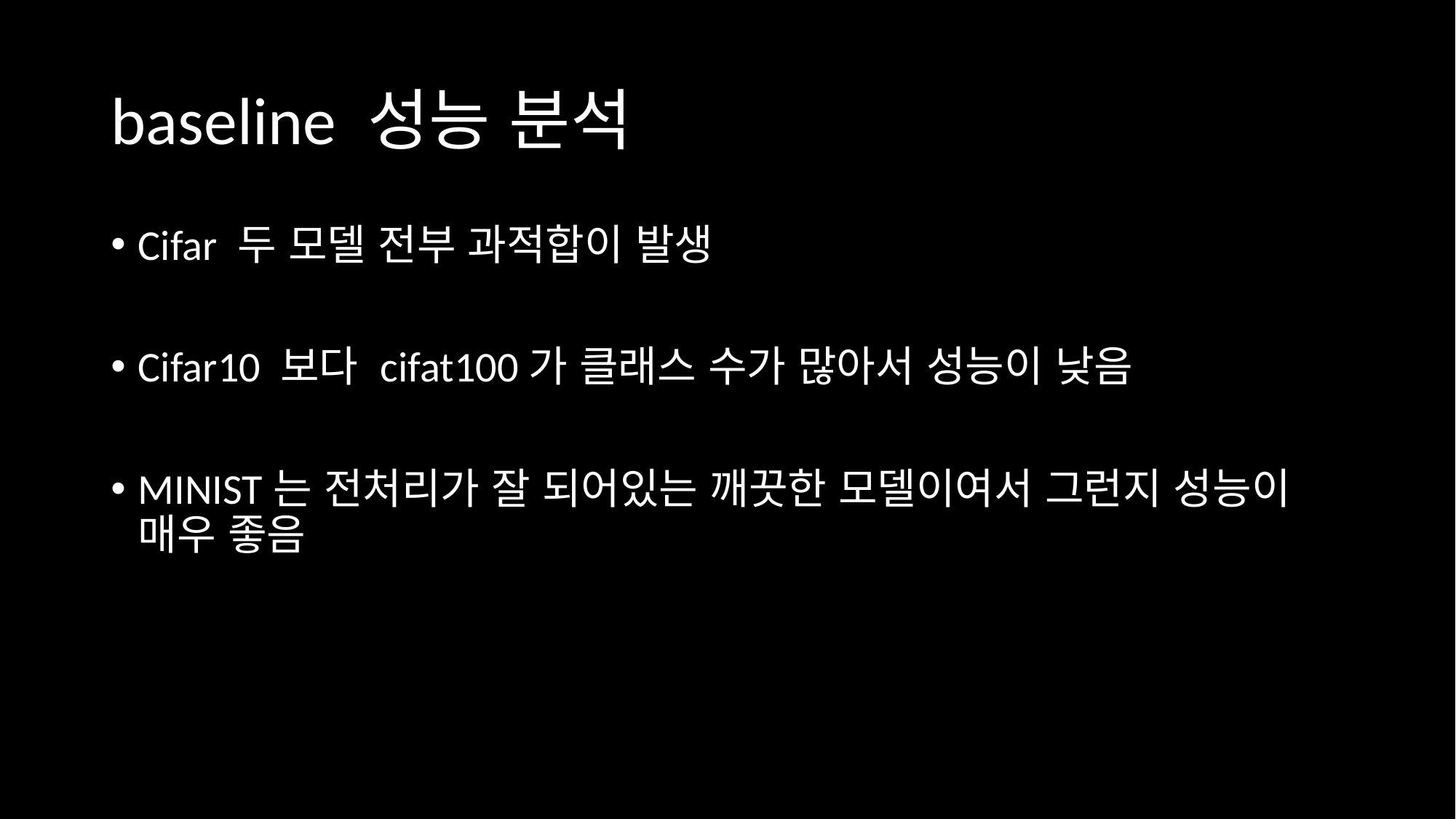

# baseline 성능 분석
Cifar 두 모델 전부 과적합이 발생

Cifar10 보다 cifat100가 클래스 수가 많아서 성능이 낮음

MINIST는 전처리가 잘 되어있는 깨끗한 모델이여서 그런지 성능이 매우 좋음